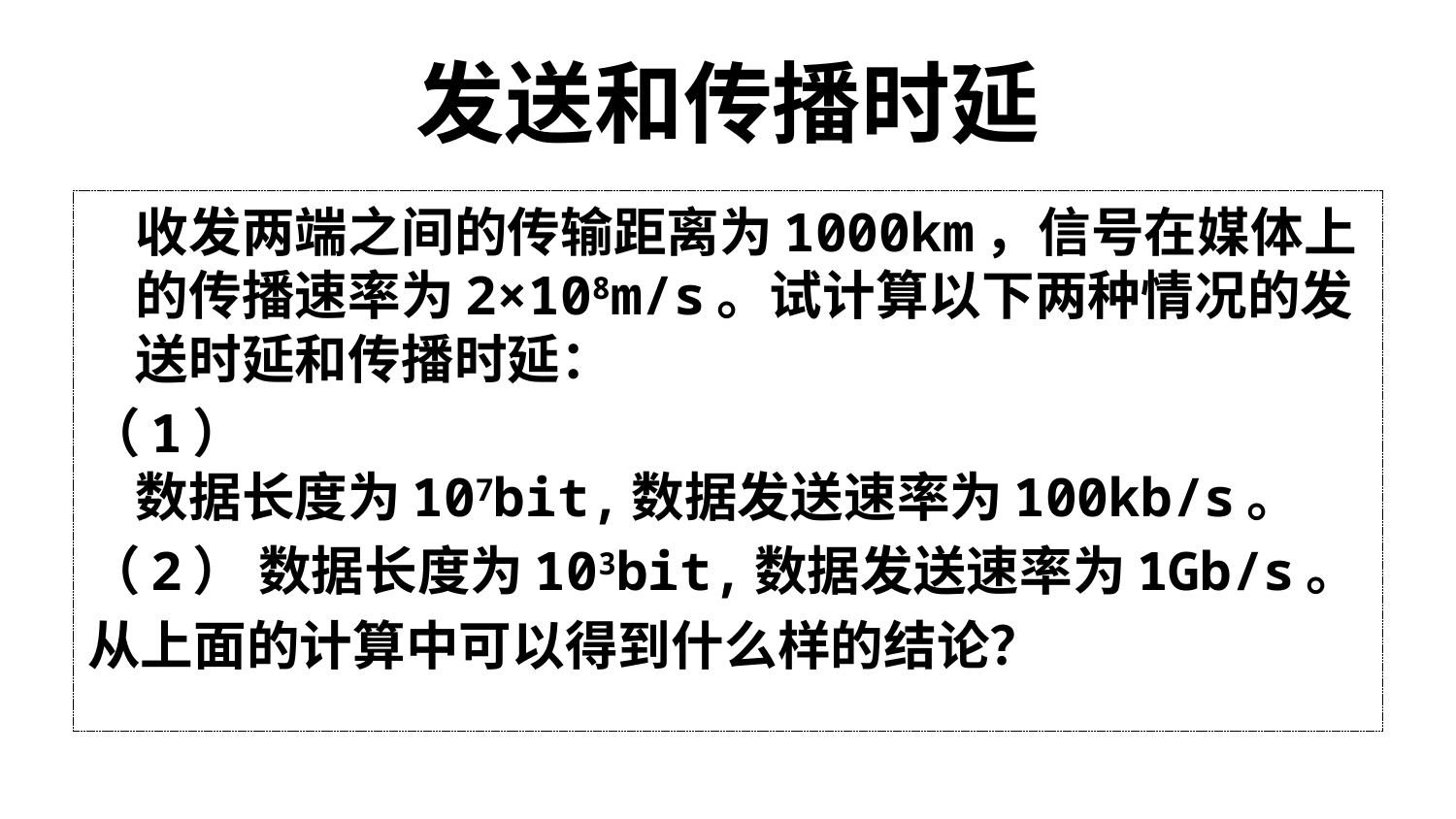

# 发送和传播时延
 	收发两端之间的传输距离为1000km，信号在媒体上的传播速率为2×108m/s。试计算以下两种情况的发送时延和传播时延：
（1） 数据长度为107bit,数据发送速率为100kb/s。
（2） 数据长度为103bit,数据发送速率为1Gb/s。
从上面的计算中可以得到什么样的结论？